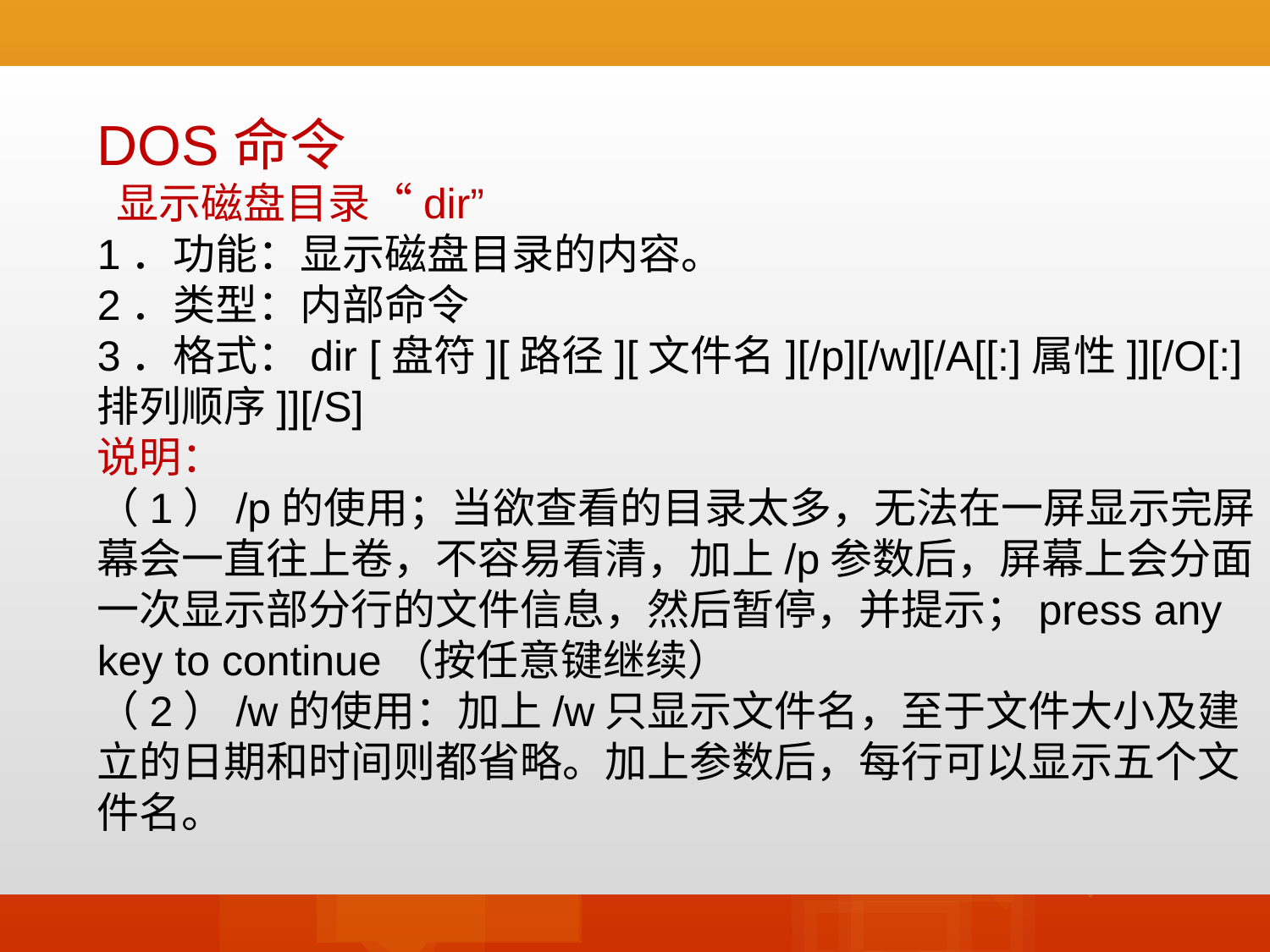

DOS命令
 显示磁盘目录“dir”
1．功能：显示磁盘目录的内容。
2．类型：内部命令
3．格式：dir [盘符][路径][文件名][/p][/w][/A[[:]属性]][/O[:]排列顺序]][/S]
说明：
（1）/p的使用；当欲查看的目录太多，无法在一屏显示完屏幕会一直往上卷，不容易看清，加上/p参数后，屏幕上会分面一次显示部分行的文件信息，然后暂停，并提示；press any key to continue（按任意键继续）
（2）/w的使用：加上/w只显示文件名，至于文件大小及建立的日期和时间则都省略。加上参数后，每行可以显示五个文件名。